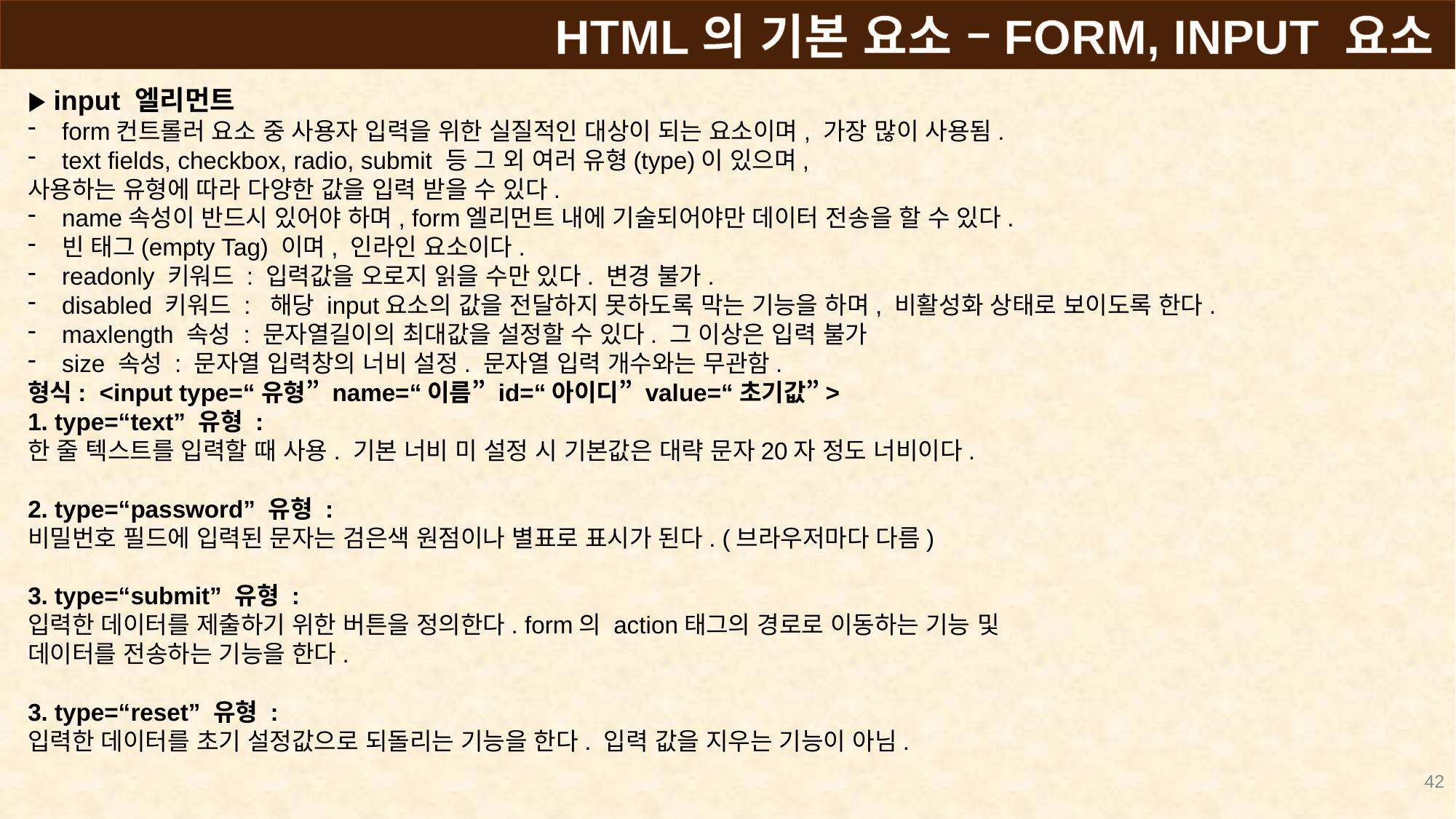

HTML의 기본 요소 –FORM, INPUT 요소
▶ input 엘리먼트
form컨트롤러 요소 중 사용자 입력을 위한 실질적인 대상이 되는 요소이며, 가장 많이 사용됨.
text fields, checkbox, radio, submit 등 그 외 여러 유형(type)이 있으며,
사용하는 유형에 따라 다양한 값을 입력 받을 수 있다.
name속성이 반드시 있어야 하며, form엘리먼트 내에 기술되어야만 데이터 전송을 할 수 있다.
빈 태그(empty Tag) 이며, 인라인 요소이다.
readonly 키워드 : 입력값을 오로지 읽을 수만 있다. 변경 불가.
disabled 키워드 :  해당 input요소의 값을 전달하지 못하도록 막는 기능을 하며, 비활성화 상태로 보이도록 한다.
maxlength 속성 : 문자열길이의 최대값을 설정할 수 있다. 그 이상은 입력 불가
size 속성 : 문자열 입력창의 너비 설정. 문자열 입력 개수와는 무관함.
형식:  <input type=“유형” name=“이름” id=“아이디” value=“초기값”>
1. type=“text” 유형 :
한 줄 텍스트를 입력할 때 사용. 기본 너비 미 설정 시 기본값은 대략 문자20자 정도 너비이다.

2. type=“password” 유형 :
비밀번호 필드에 입력된 문자는 검은색 원점이나 별표로 표시가 된다. (브라우저마다 다름)

3. type=“submit” 유형 :
입력한 데이터를 제출하기 위한 버튼을 정의한다. form의 action태그의 경로로 이동하는 기능 및
데이터를 전송하는 기능을 한다.

3. type=“reset” 유형 :
입력한 데이터를 초기 설정값으로 되돌리는 기능을 한다. 입력 값을 지우는 기능이 아님.
42